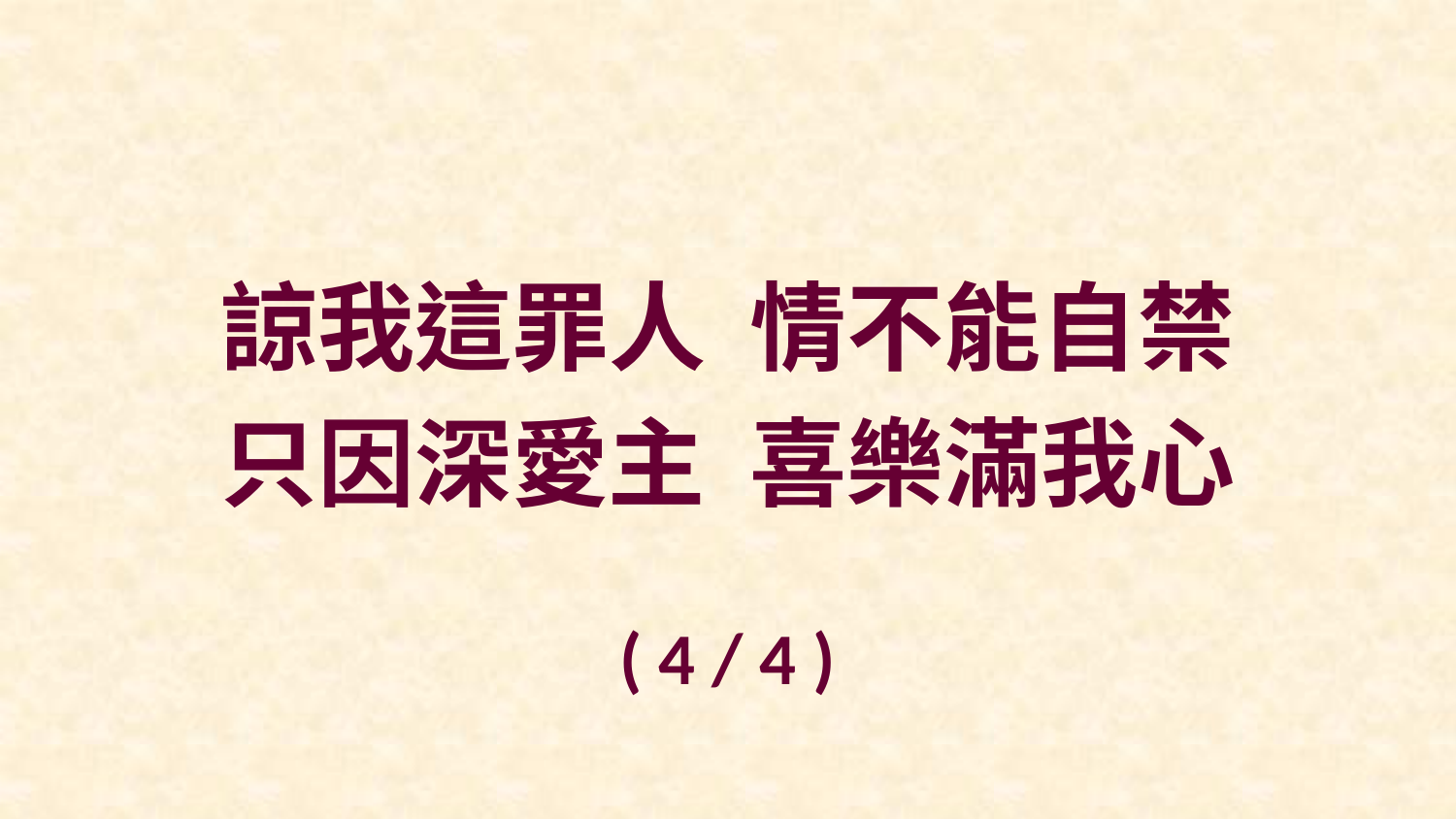

諒我這罪人  情不能自禁
只因深愛主  喜樂滿我心
( 4 / 4 )